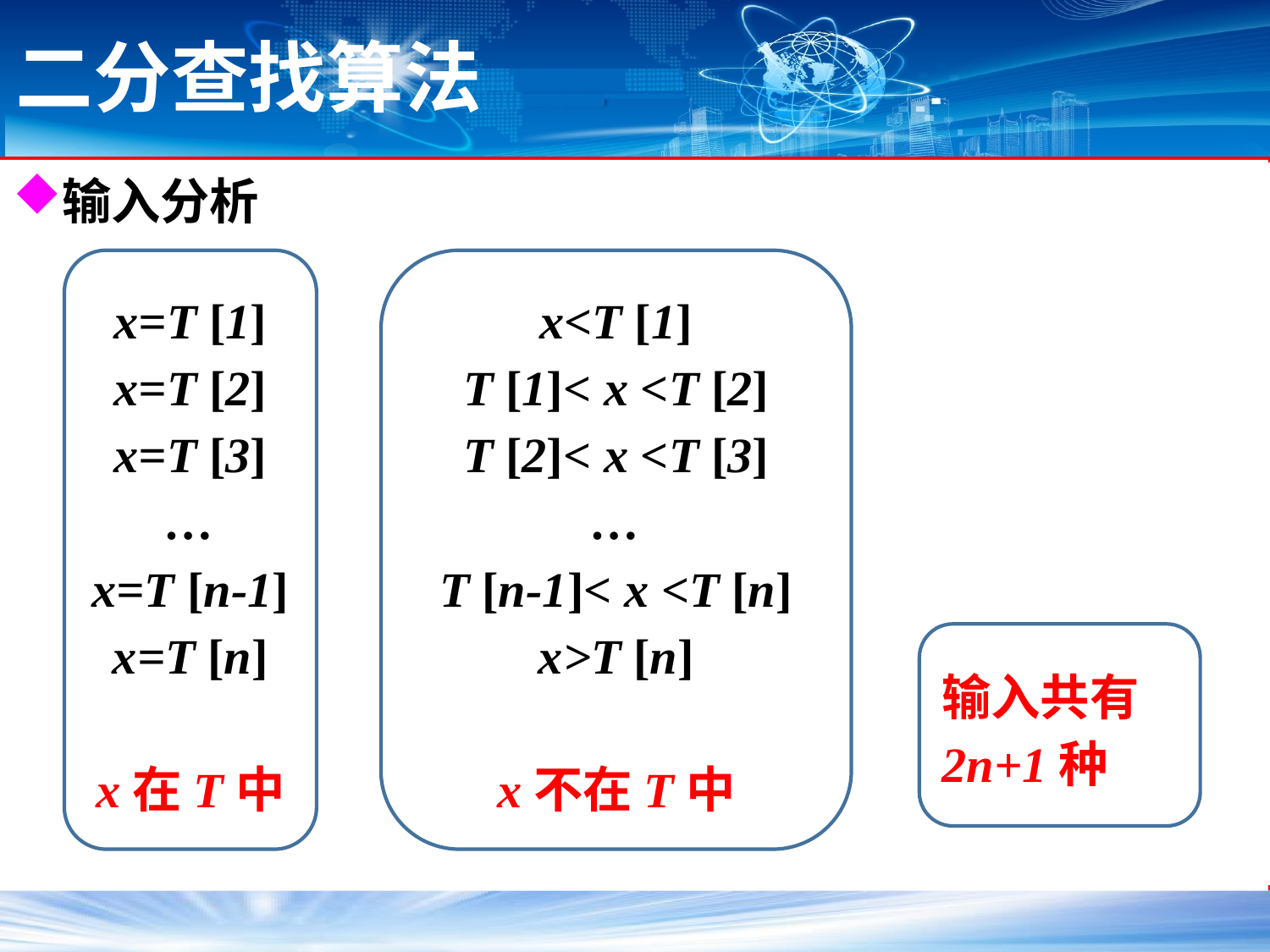

# 二分查找算法
输入分析

x<T [1]
T [1]< x <T [2]
T [2]< x <T [3]
…
T [n-1]< x <T [n]
x>T [n]

x不在T中
x=T [1]
x=T [2]
x=T [3]
…
x=T [n-1]
x=T [n]

x在T中
输入共有2n+1种